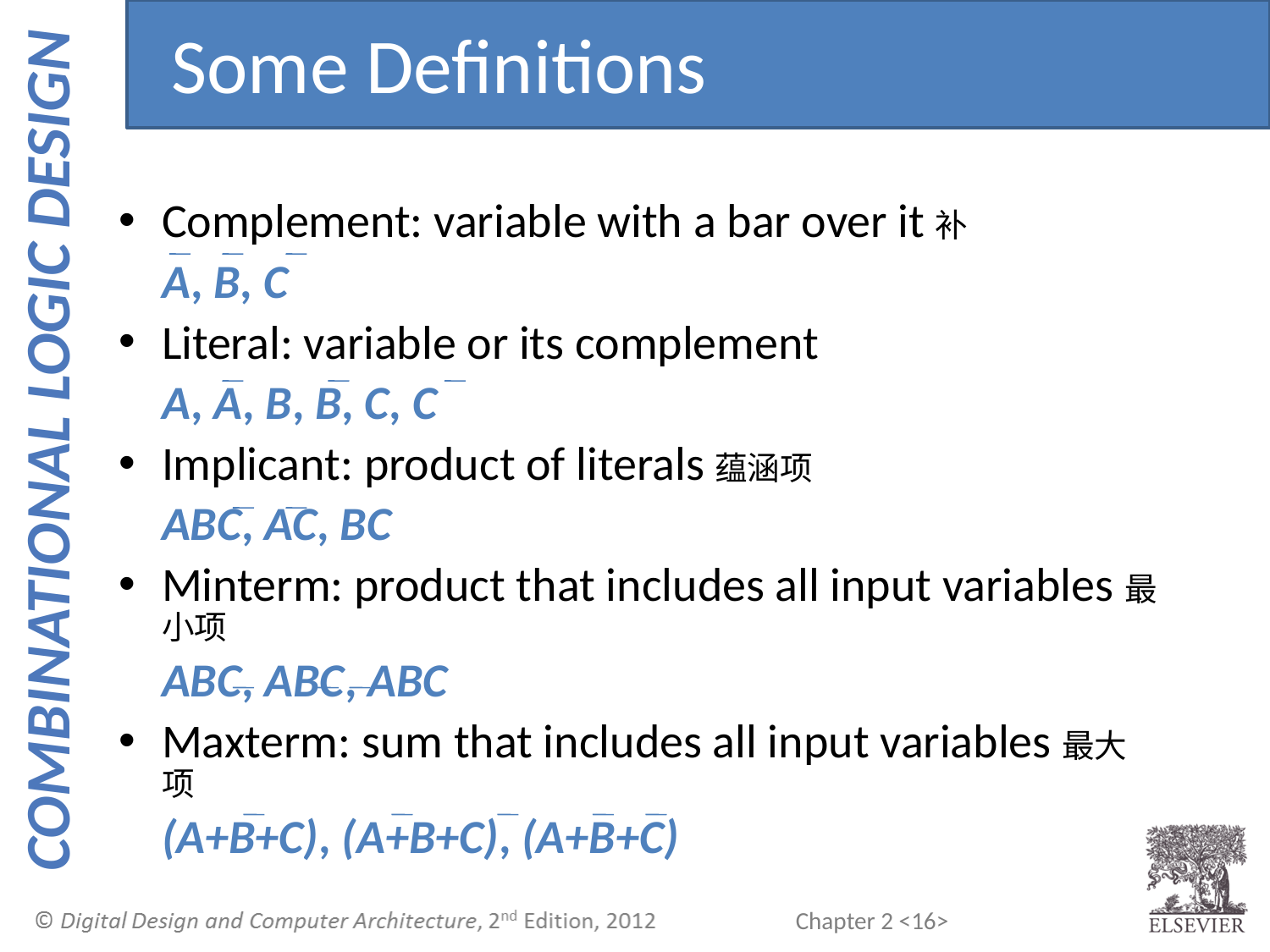

Some Definitions
Complement: variable with a bar over it补
    A, B, C
Literal: variable or its complement
    A, A, B, B, C, C
Implicant: product of literals蕴涵项
    ABC, AC, BC
Minterm: product that includes all input variables最小项
    ABC, ABC, ABC
Maxterm: sum that includes all input variables最大项
    (A+B+C), (A+B+C), (A+B+C)